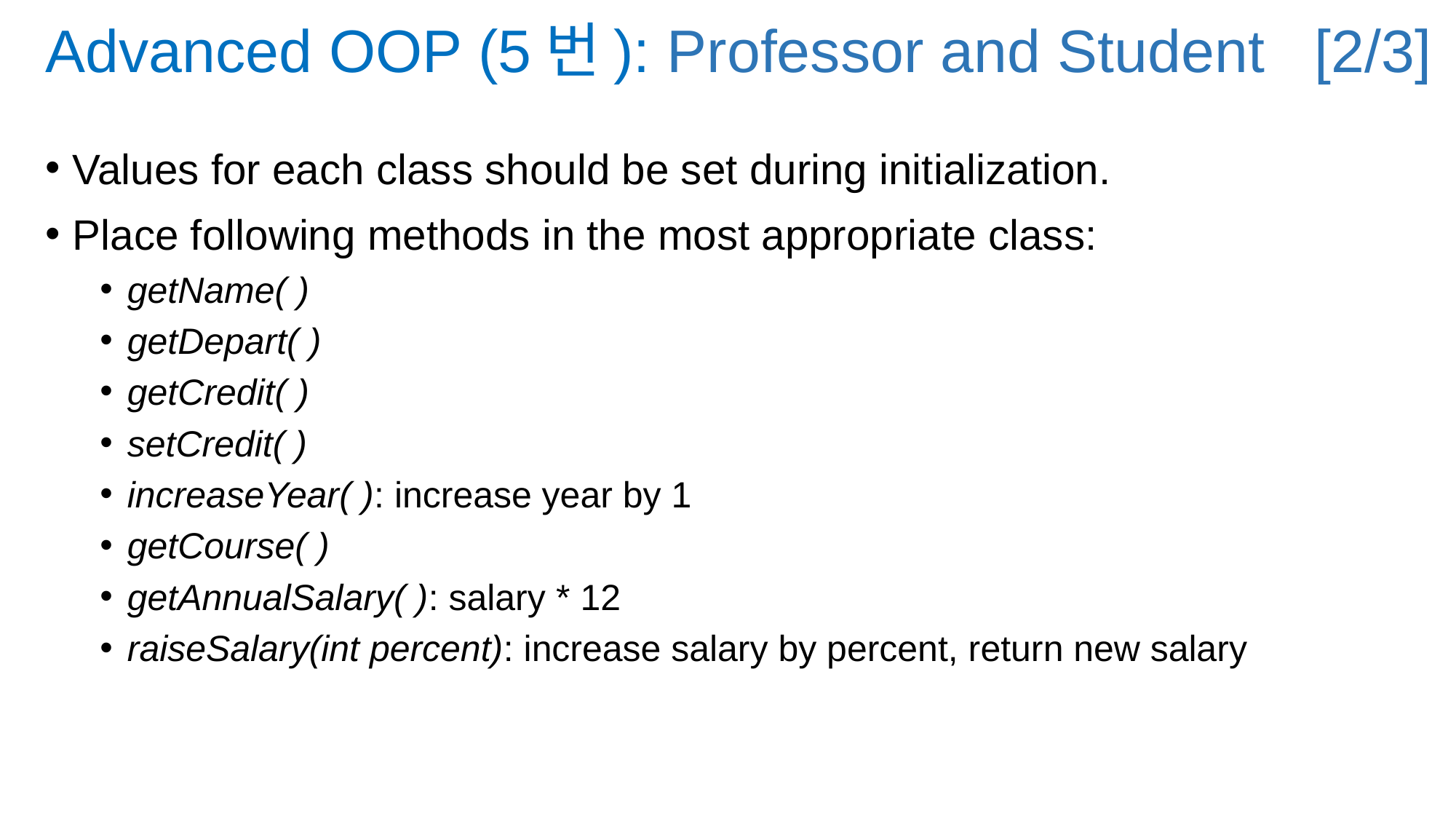

# Advanced OOP (5번): Professor and Student   [2/3]
Values for each class should be set during initialization.
Place following methods in the most appropriate class:
getName( )
getDepart( )
getCredit( )
setCredit( )
increaseYear( ): increase year by 1
getCourse( )
getAnnualSalary( ): salary * 12
raiseSalary(int percent): increase salary by percent, return new salary